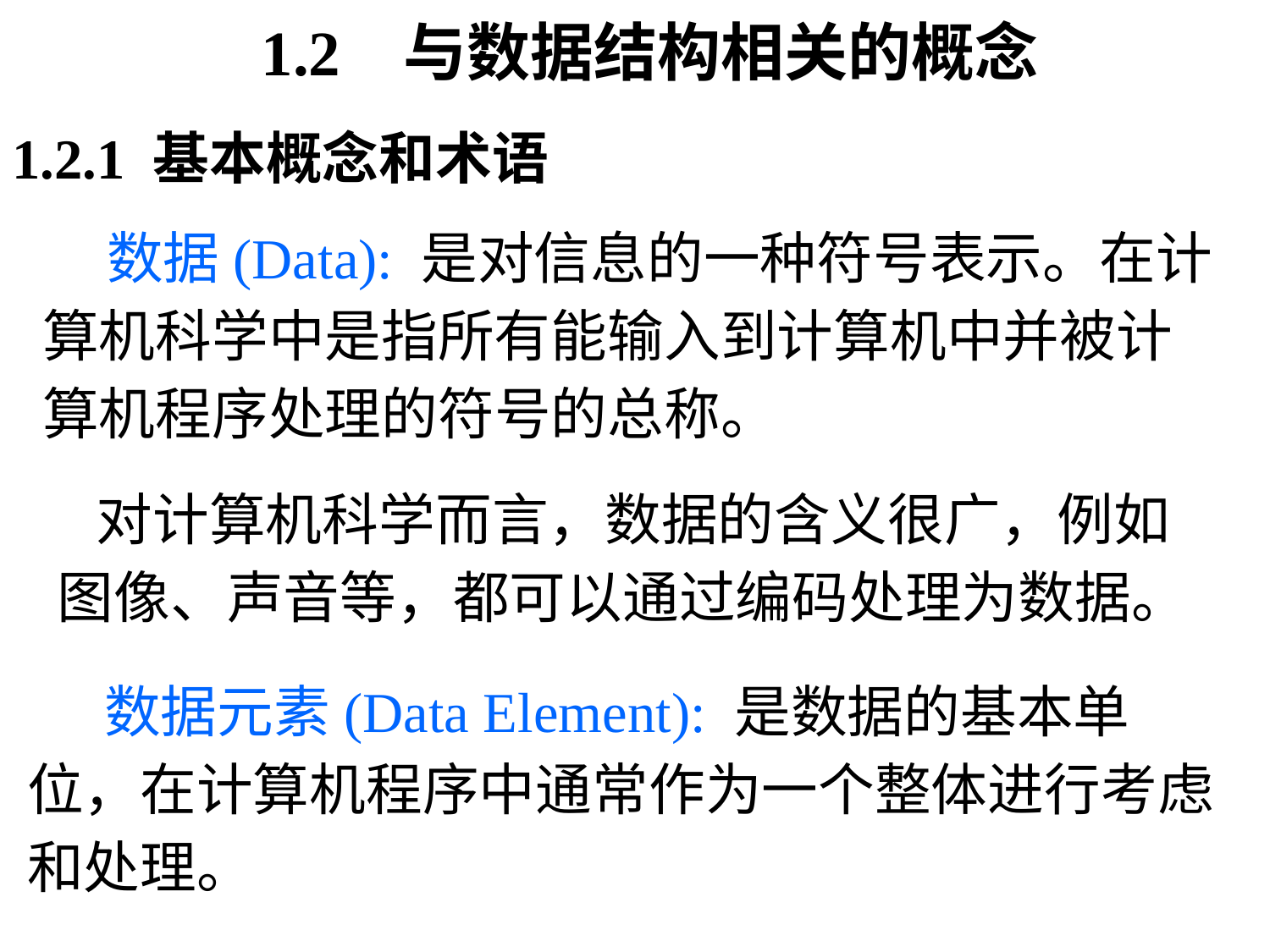

1.2   与数据结构相关的概念
1.2.1 基本概念和术语
    数据(Data): 是对信息的一种符号表示。在计算机科学中是指所有能输入到计算机中并被计算机程序处理的符号的总称。
  对计算机科学而言，数据的含义很广，例如图像、声音等，都可以通过编码处理为数据。
     数据元素(Data Element): 是数据的基本单位，在计算机程序中通常作为一个整体进行考虑和处理。